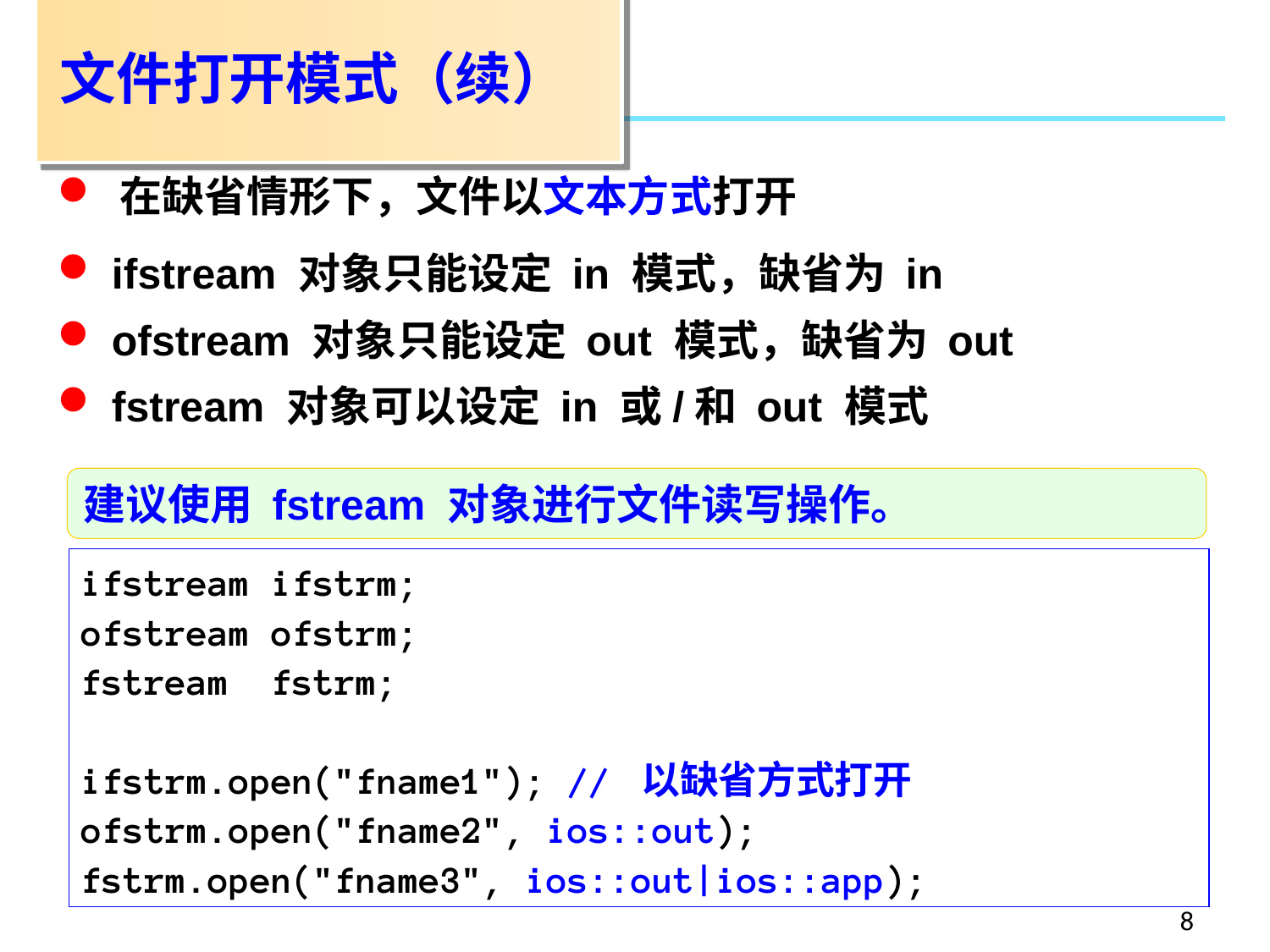

# 文件打开模式（续）
 在缺省情形下，文件以文本方式打开
 ifstream 对象只能设定 in 模式，缺省为 in
 ofstream 对象只能设定 out 模式，缺省为 out
 fstream 对象可以设定 in 或/和 out 模式
建议使用 fstream 对象进行文件读写操作。
ifstream ifstrm;
ofstream ofstrm;
fstream  fstrm;

ifstrm.open("fname1"); // 以缺省方式打开
ofstrm.open("fname2", ios::out);
fstrm.open("fname3", ios::out|ios::app);
8